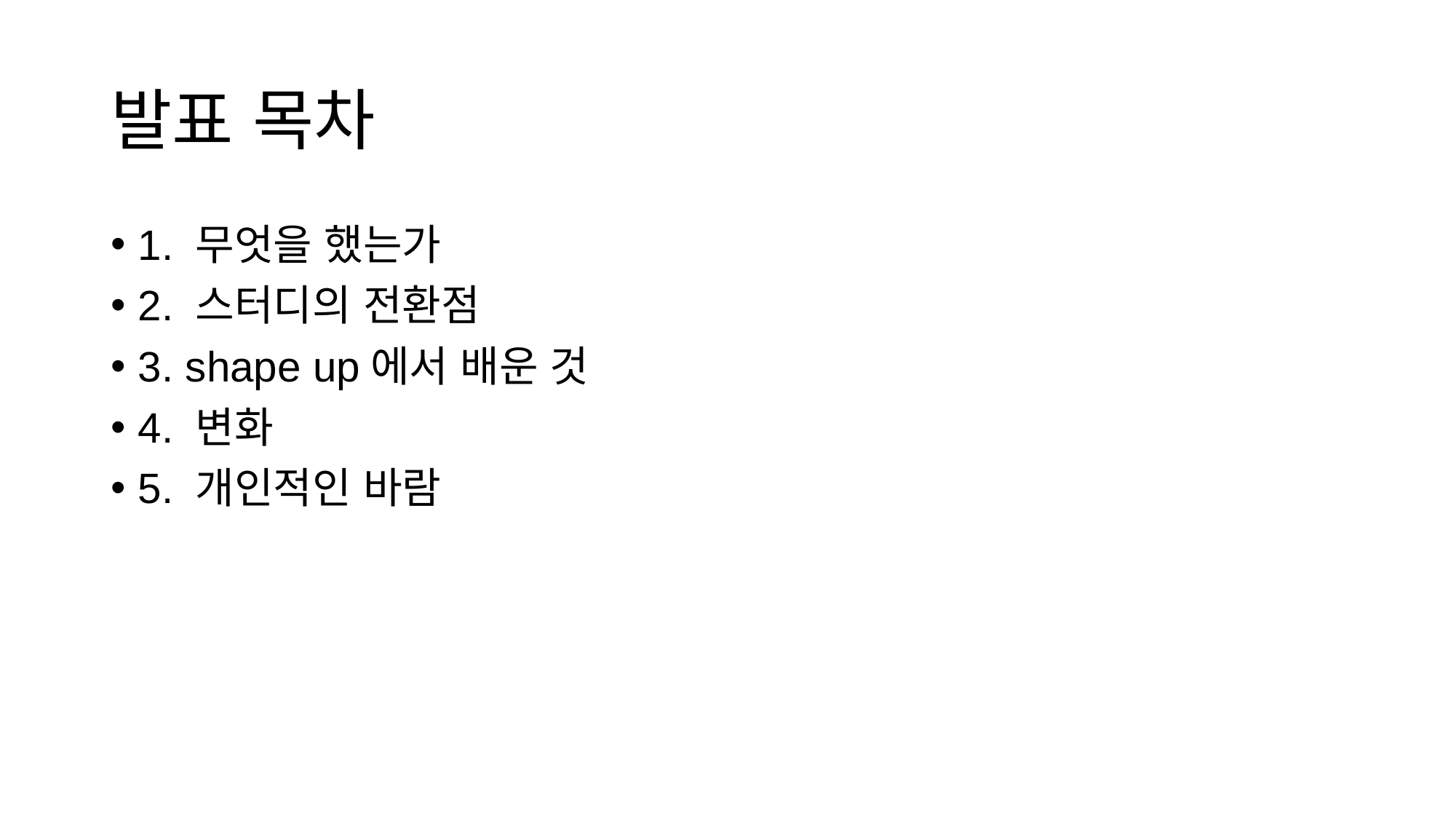

# 발표 목차
1. 무엇을 했는가
2. 스터디의 전환점
3. shape up에서 배운 것
4. 변화
5. 개인적인 바람